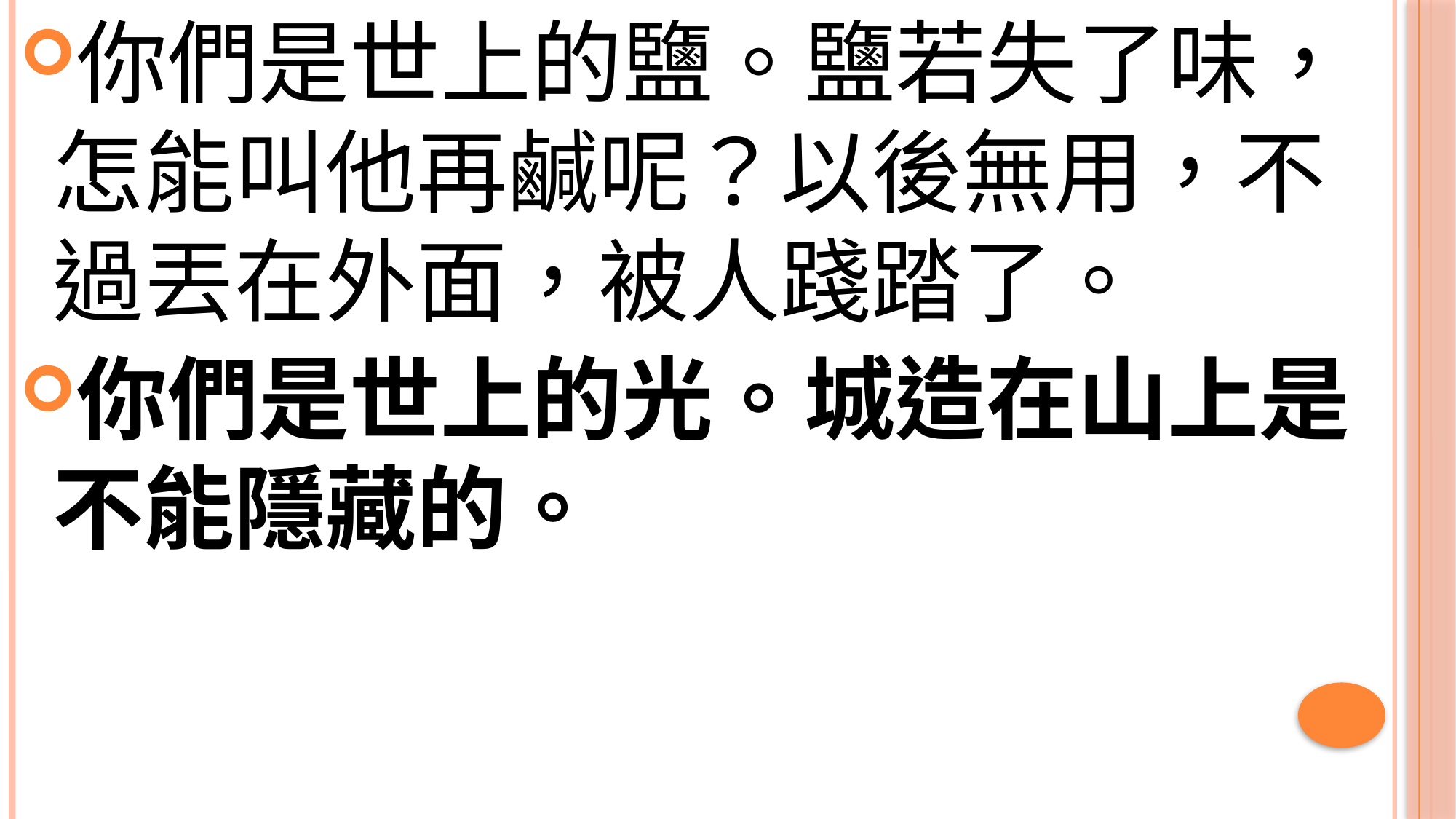

你們是世上的鹽。鹽若失了味，怎能叫他再鹹呢？以後無用，不過丟在外面，被人踐踏了。
你們是世上的光。城造在山上是不能隱藏的。